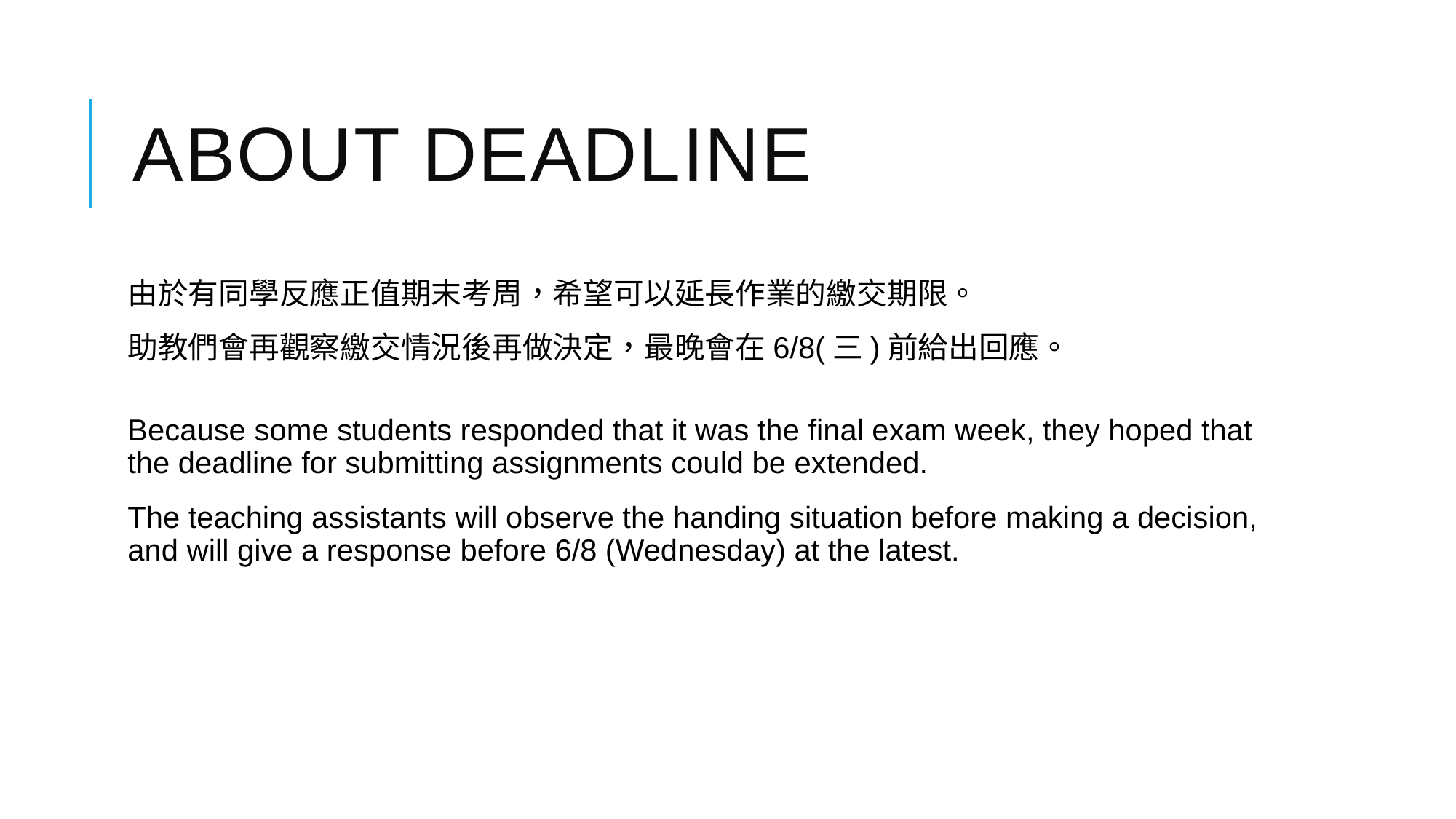

# About Deadline
由於有同學反應正值期末考周，希望可以延長作業的繳交期限。
助教們會再觀察繳交情況後再做決定，最晚會在6/8(三)前給出回應。
Because some students responded that it was the final exam week, they hoped that the deadline for submitting assignments could be extended.
The teaching assistants will observe the handing situation before making a decision, and will give a response before 6/8 (Wednesday) at the latest.